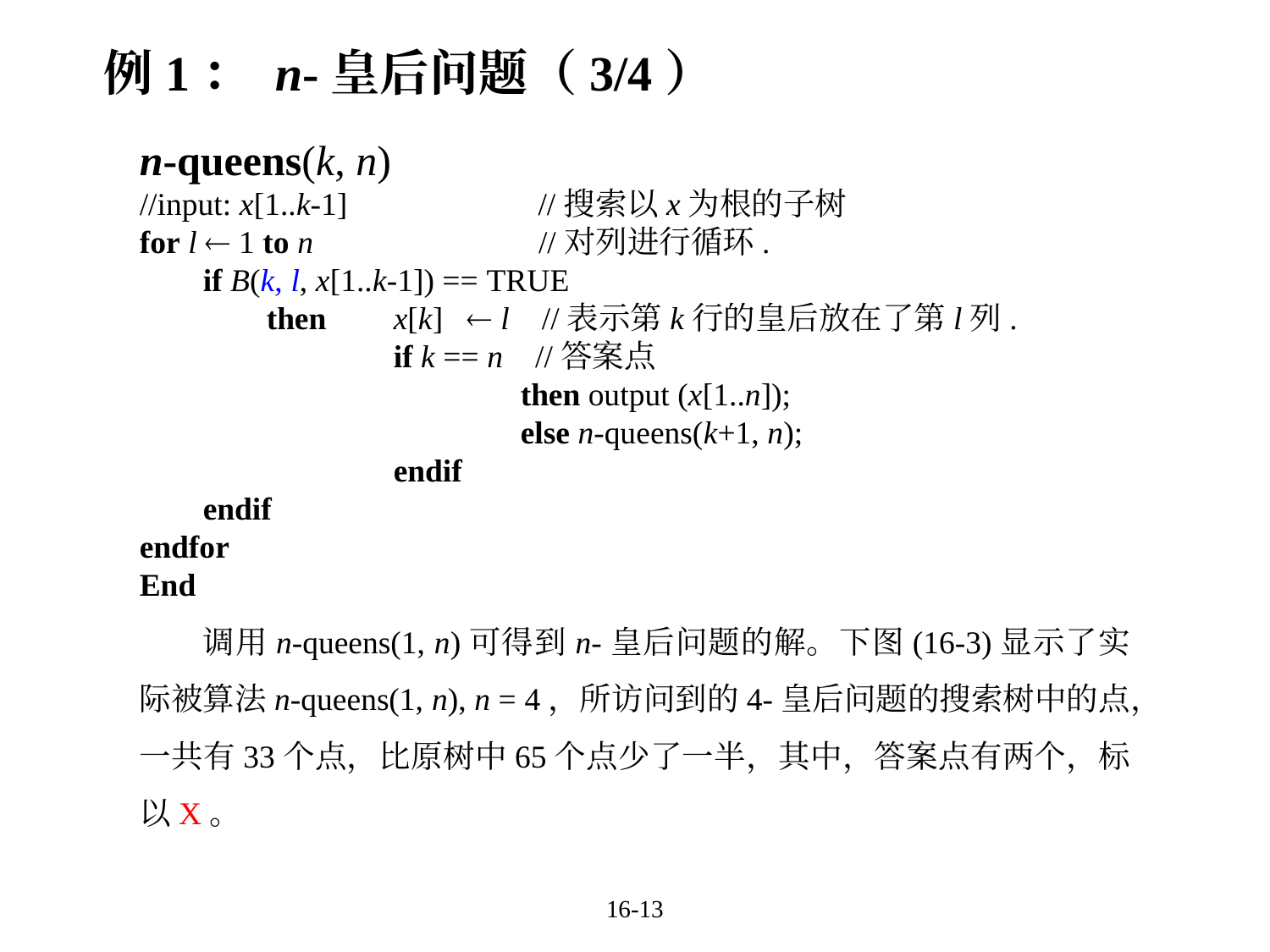

例1： n-皇后问题（3/4）
n-queens(k, n)
//input: x[1..k-1]	                  //搜索以x为根的子树
for l ← 1 to n                            //对列进行循环.
	if B(k, l, x[1..k-1]) == true
 	then	x[k]  ← l    //表示第k行的皇后放在了第l列.
 		if k == n    //答案点
 			then output (x[1..n]);
 			else n-queens(k+1, n);
 		endif
	endif
endfor
End
调用n-queens(1, n)可得到n-皇后问题的解。下图(16-3)显示了实际被算法n-queens(1, n), n = 4，所访问到的4-皇后问题的搜索树中的点，一共有33个点，比原树中65个点少了一半，其中，答案点有两个，标以X。
16-13